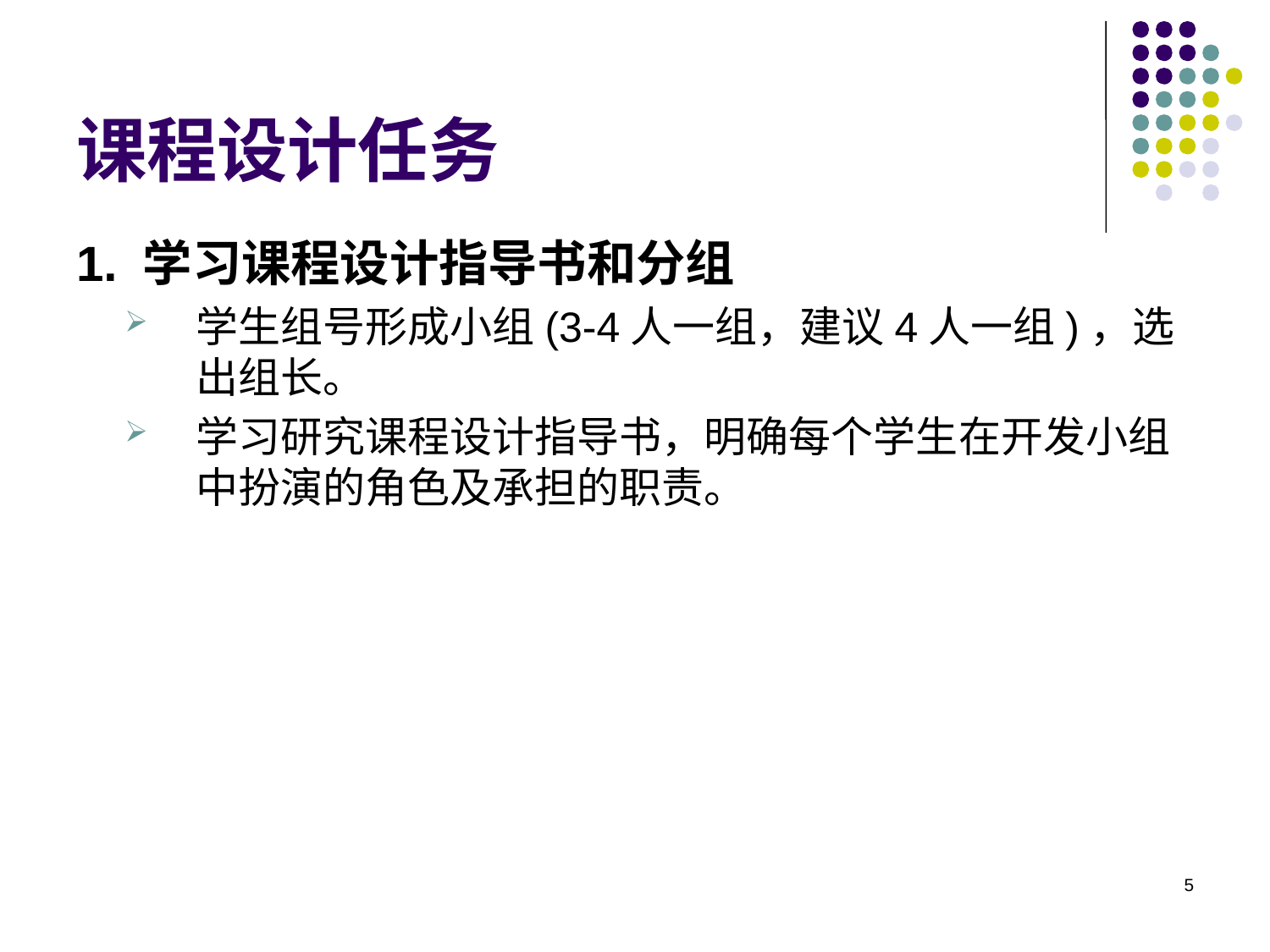

# 课程设计任务
1. 学习课程设计指导书和分组
学生组号形成小组(3-4人一组，建议4人一组)，选出组长。
学习研究课程设计指导书，明确每个学生在开发小组中扮演的角色及承担的职责。

5